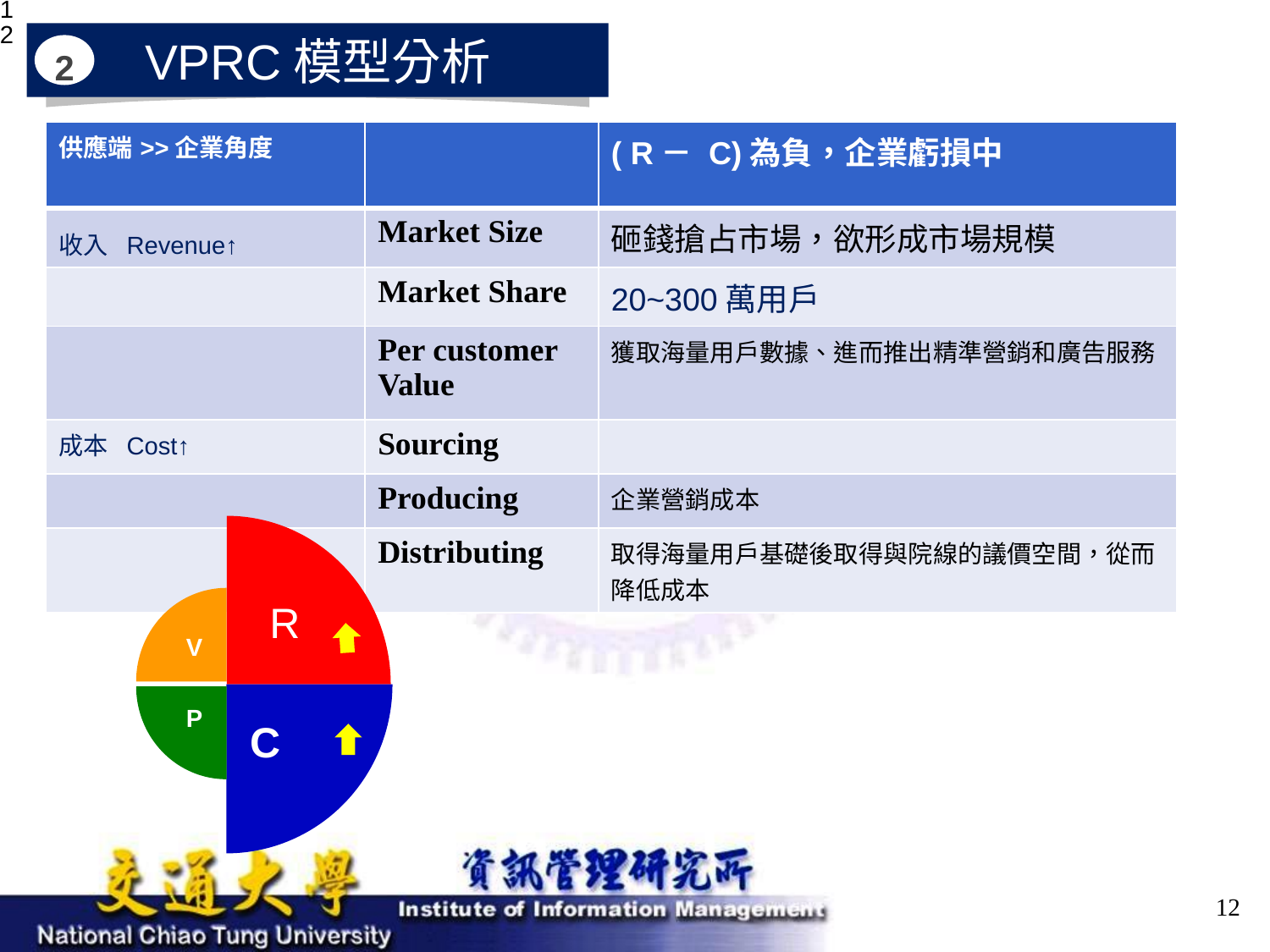

12
VPRC模型分析
2

| 供應端>>企業角度 |  | ( R－ C)為負，企業虧損中 |
| --- | --- | --- |
| 收入  Revenue↑ | Market Size | 砸錢搶占市場，欲形成市場規模 |
|  | Market Share | 20~300萬用戶 |
|  | Per customer Value | 獲取海量用戶數據、進而推出精準營銷和廣告服務 |
| 成本  Cost↑ | Sourcing |  |
|  | Producing | 企業營銷成本 |
|  | Distributing | 取得海量用戶基礎後取得與院線的議價空間，從而降低成本 |
V
R
C
P
12